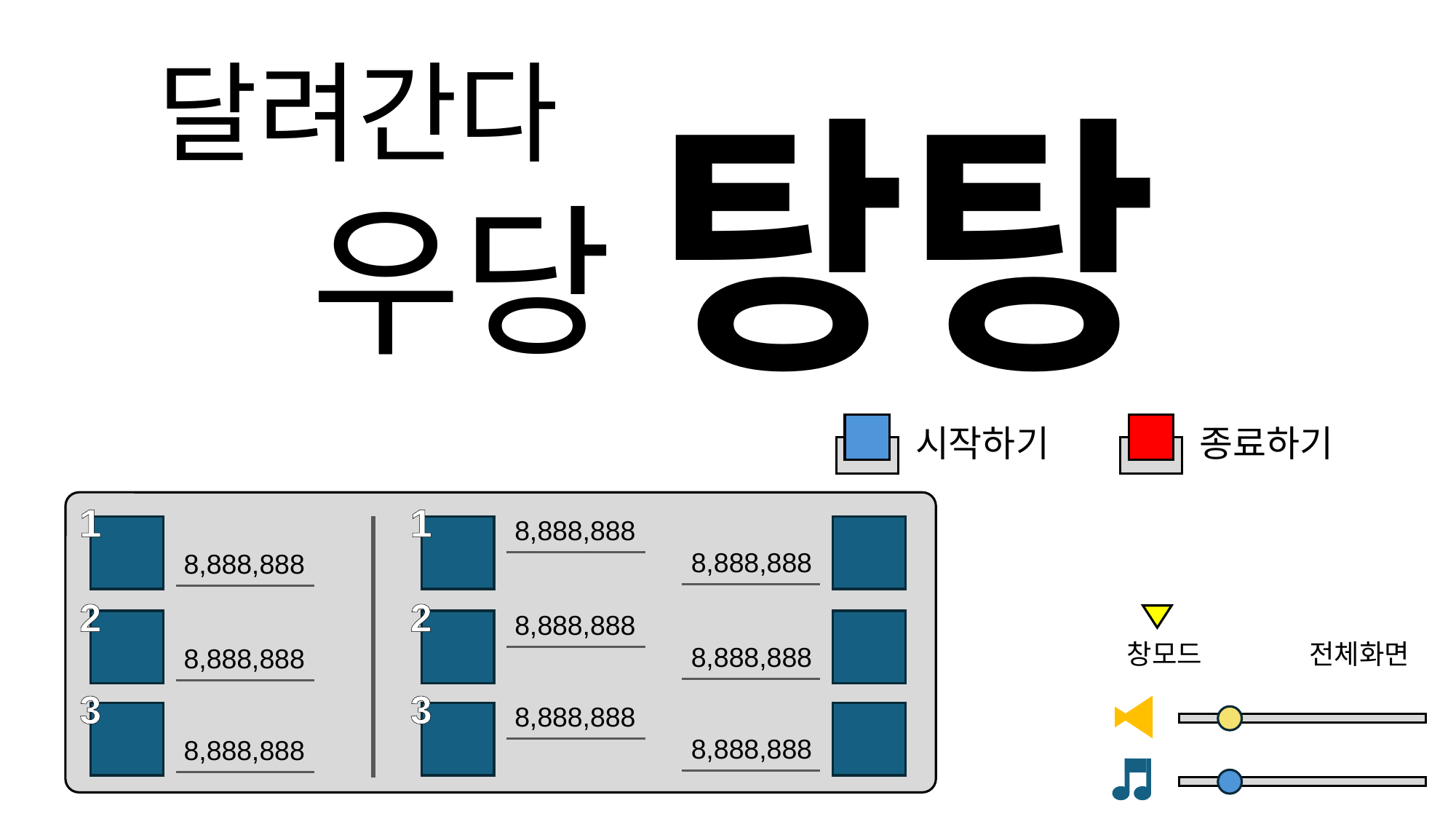

달려간다
탕탕
우당
시작하기

종료하기

1
1
8,888,888

8,888,888
8,888,888
2
2
8,888,888

창모드
전체화면
8,888,888
8,888,888
3
3
8,888,888

8,888,888
8,888,888